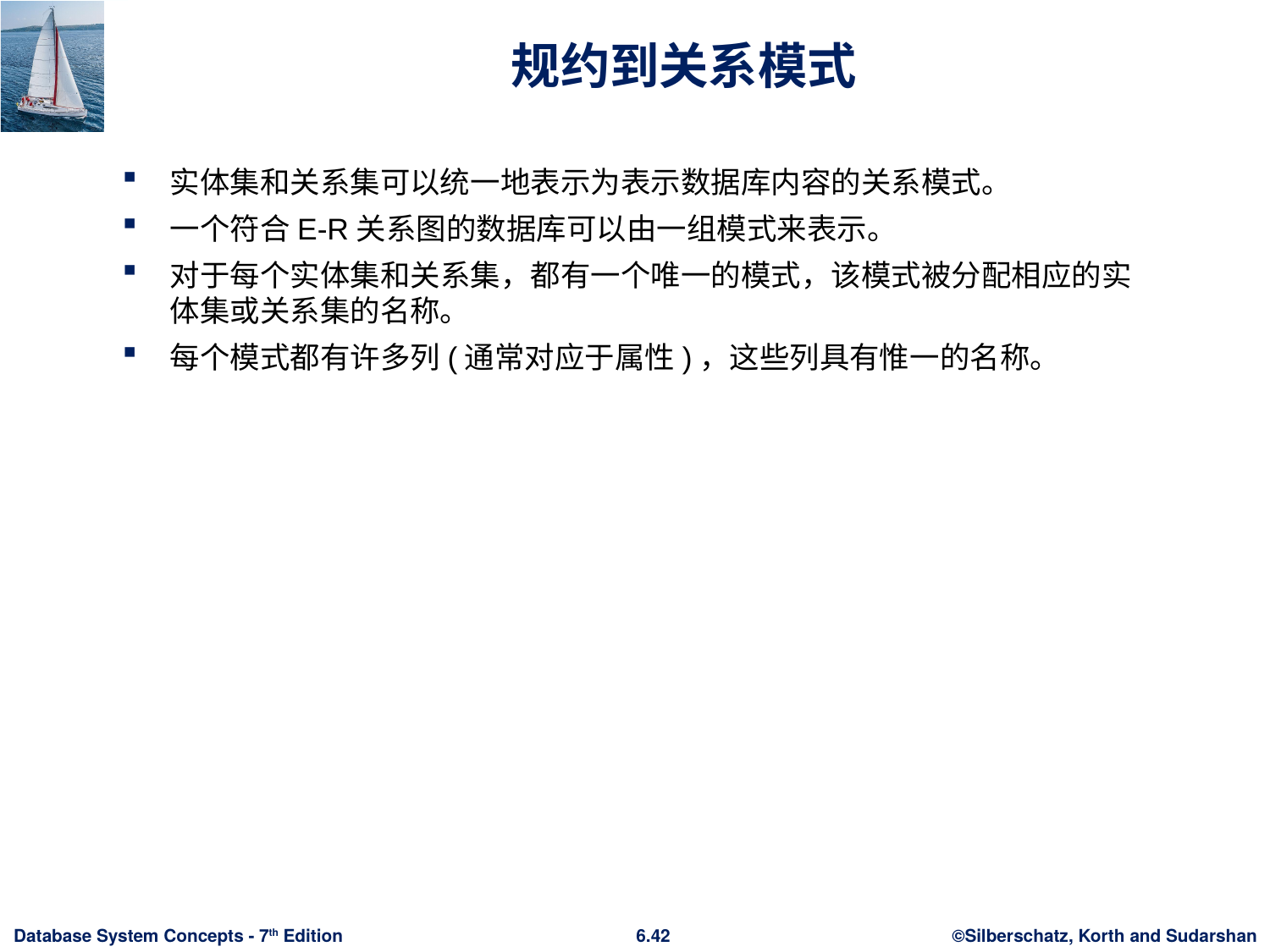

# 规约到关系模式
实体集和关系集可以统一地表示为表示数据库内容的关系模式。
一个符合E-R关系图的数据库可以由一组模式来表示。
对于每个实体集和关系集，都有一个唯一的模式，该模式被分配相应的实体集或关系集的名称。
每个模式都有许多列(通常对应于属性)，这些列具有惟一的名称。